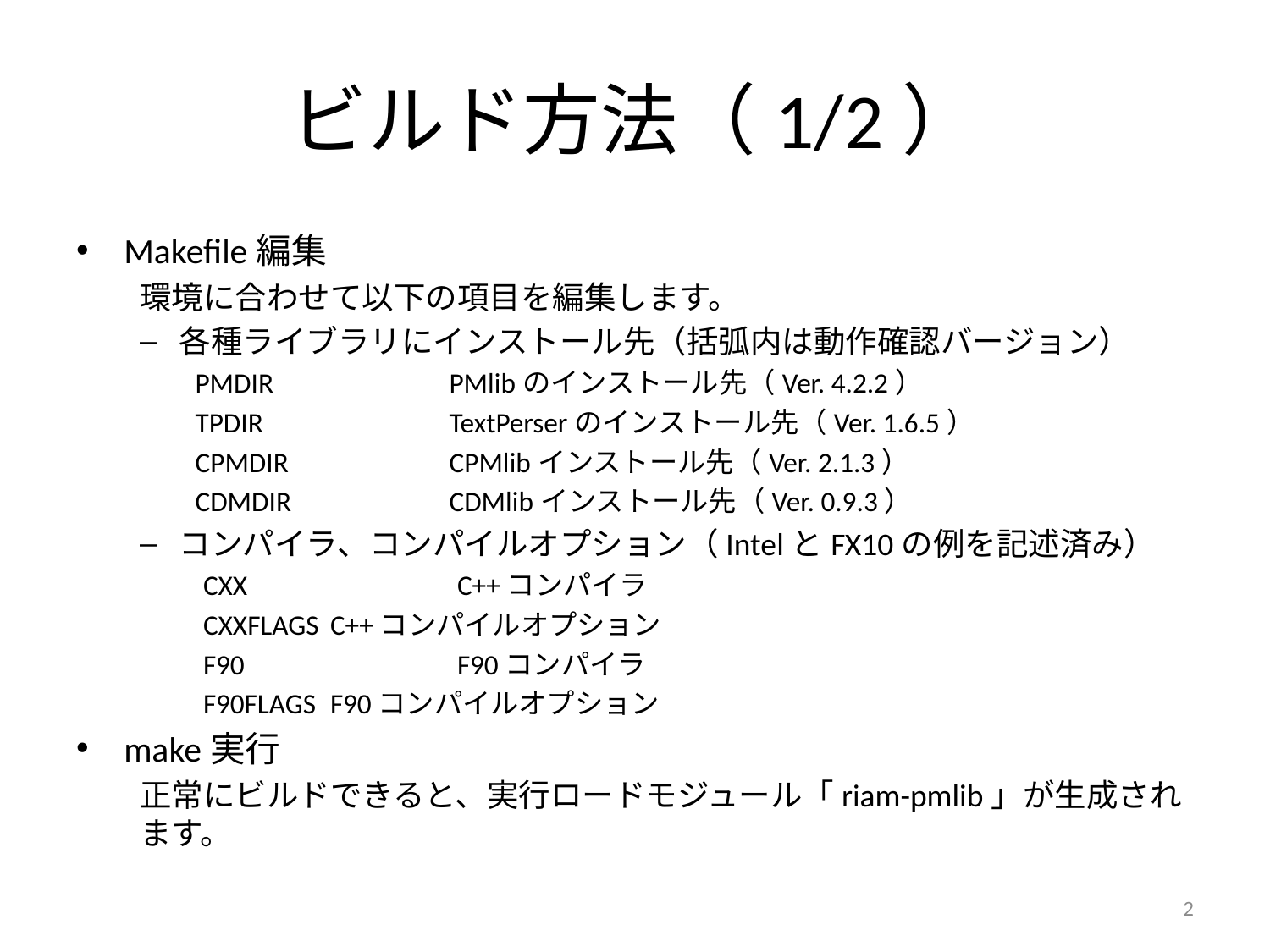

# ビルド方法（1/2）
Makefile編集
環境に合わせて以下の項目を編集します。
各種ライブラリにインストール先（括弧内は動作確認バージョン）
PMDIR		PMlibのインストール先（Ver. 4.2.2）
TPDIR		TextPerserのインストール先（Ver. 1.6.5）
CPMDIR		CPMlibインストール先（Ver. 2.1.3）
CDMDIR		CDMlibインストール先（Ver. 0.9.3）
コンパイラ、コンパイルオプション（IntelとFX10の例を記述済み）
CXX		C++コンパイラ
CXXFLAGS	C++コンパイルオプション
F90		F90コンパイラ
F90FLAGS	F90コンパイルオプション
make実行
正常にビルドできると、実行ロードモジュール「riam-pmlib」が生成されます。
2